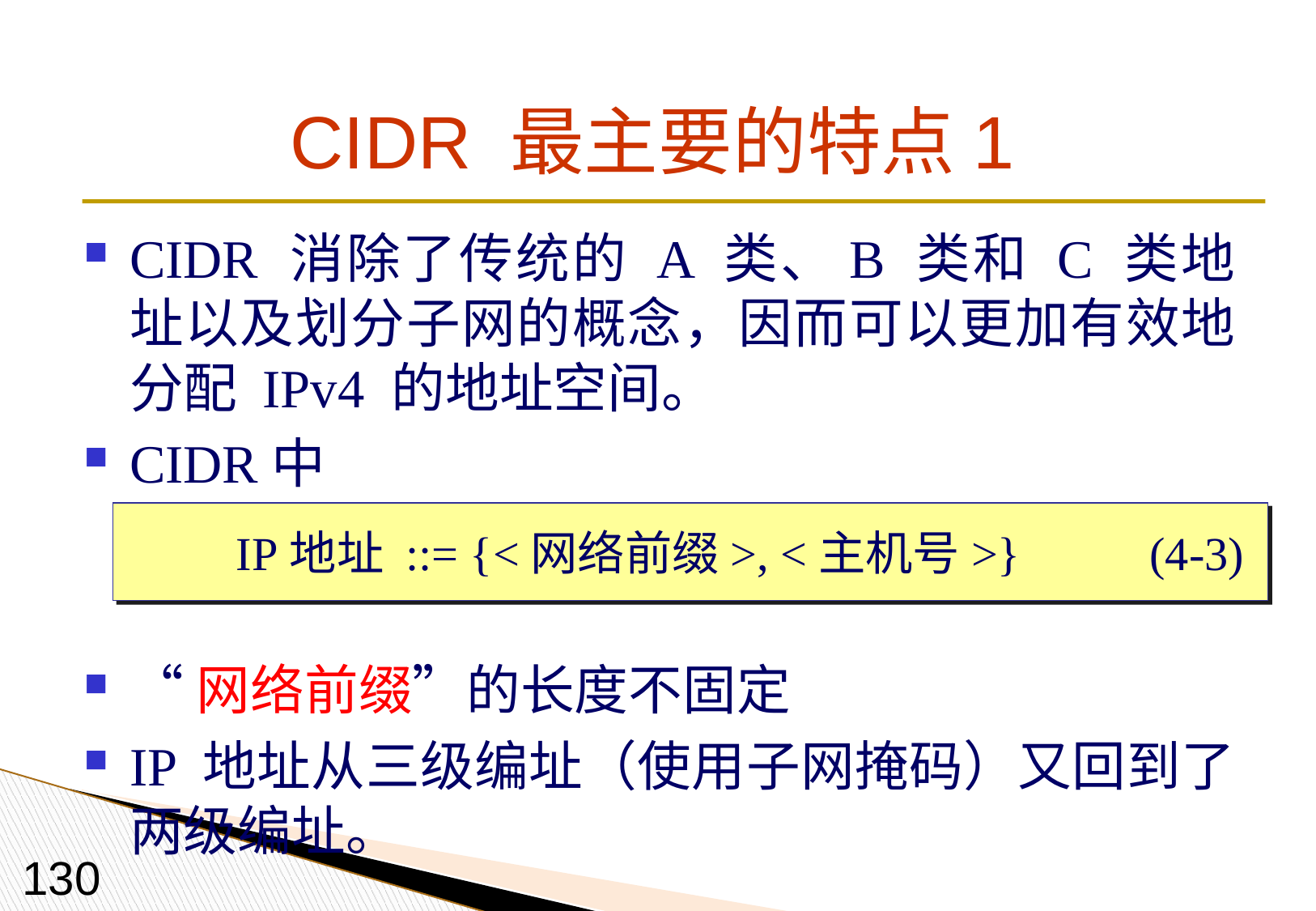

# CIDR 最主要的特点1
CIDR 消除了传统的 A 类、B 类和 C 类地址以及划分子网的概念，因而可以更加有效地分配 IPv4 的地址空间。
CIDR中

“网络前缀”的长度不固定
IP 地址从三级编址（使用子网掩码）又回到了两级编址。
IP地址 ::= {<网络前缀>, <主机号>}           (4-3)
130